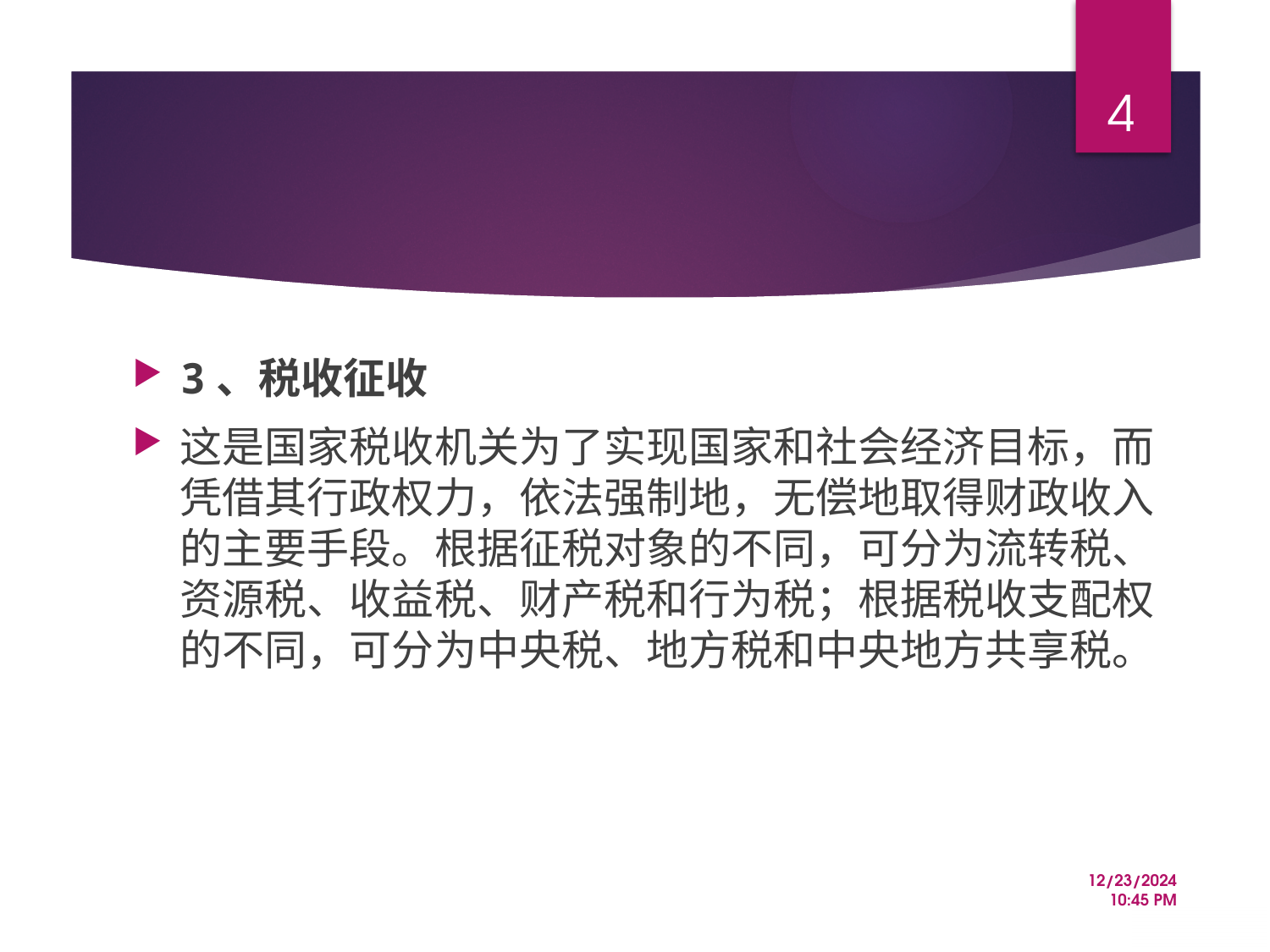

4
#
3、税收征收
这是国家税收机关为了实现国家和社会经济目标，而凭借其行政权力，依法强制地，无偿地取得财政收入的主要手段。根据征税对象的不同，可分为流转税、资源税、收益税、财产税和行为税；根据税收支配权的不同，可分为中央税、地方税和中央地方共享税。

12/23/2024 10:45 PM